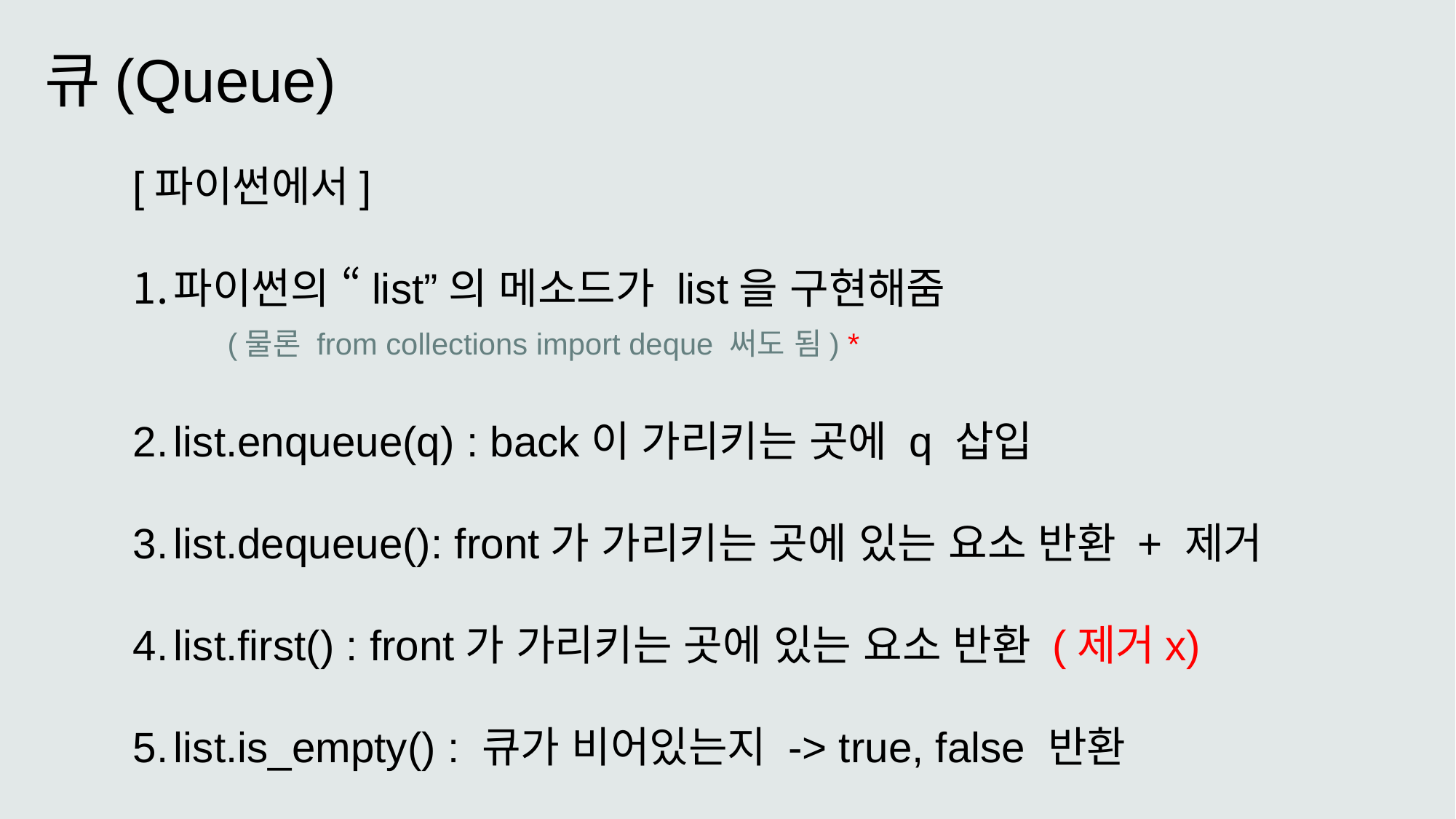

큐(Queue)
[파이썬에서]

파이썬의 “list”의 메소드가 list을 구현해줌
        (물론 from collections import deque 써도 됨) *

list.enqueue(q) : back이 가리키는 곳에 q 삽입

list.dequeue(): front가 가리키는 곳에 있는 요소 반환 + 제거

list.first() : front가 가리키는 곳에 있는 요소 반환 (제거x)

list.is_empty() : 큐가 비어있는지 -> true, false 반환